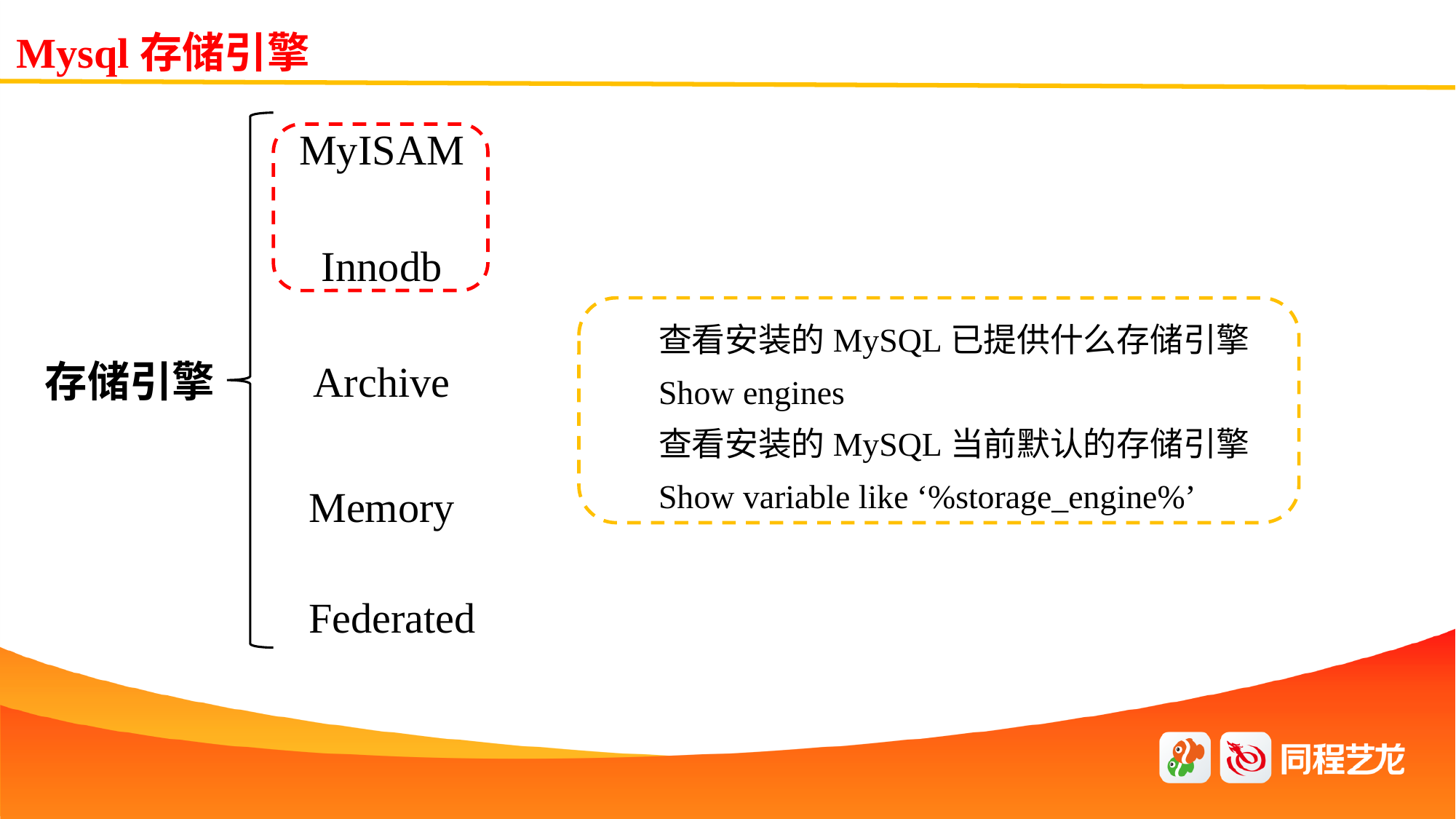

Mysql存储引擎

MyISAM

Innodb

查看安装的MySQL已提供什么存储引擎
Show engines
查看安装的MySQL当前默认的存储引擎
Show variable like ‘%storage_engine%’
存储引擎
Archive
Memory
Federated